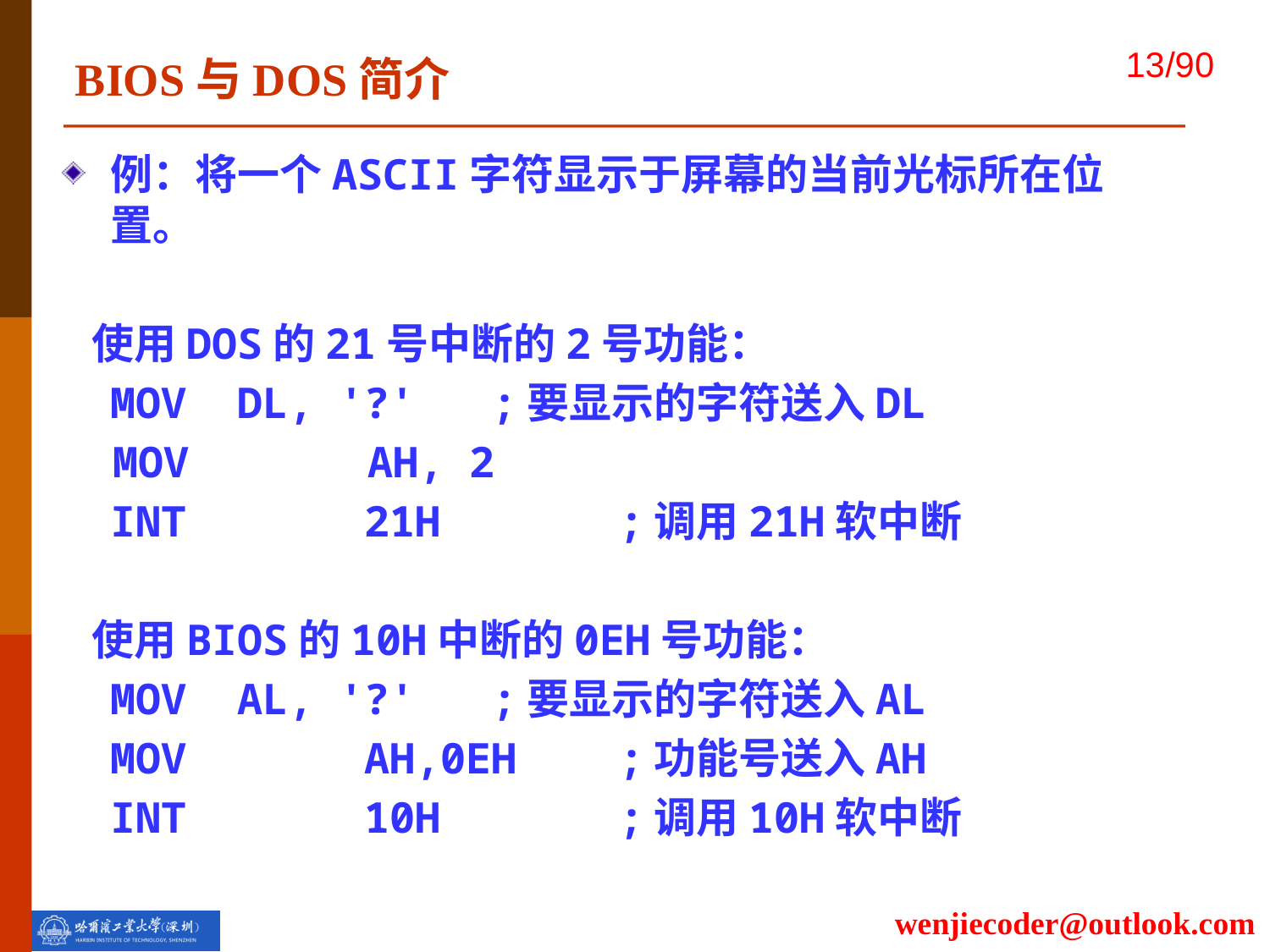

BIOS与DOS简介
例：将一个ASCII字符显示于屏幕的当前光标所在位置。

  使用DOS的21号中断的2号功能：
	MOV 	DL, '?'	;要显示的字符送入DL
  MOV       AH, 2
	INT	   	21H		;调用21H软中断

  使用BIOS的10H中断的0EH号功能：
	MOV 	AL, '?'	;要显示的字符送入AL
	MOV		AH,0EH	;功能号送入AH
	INT	   	10H		;调用10H软中断